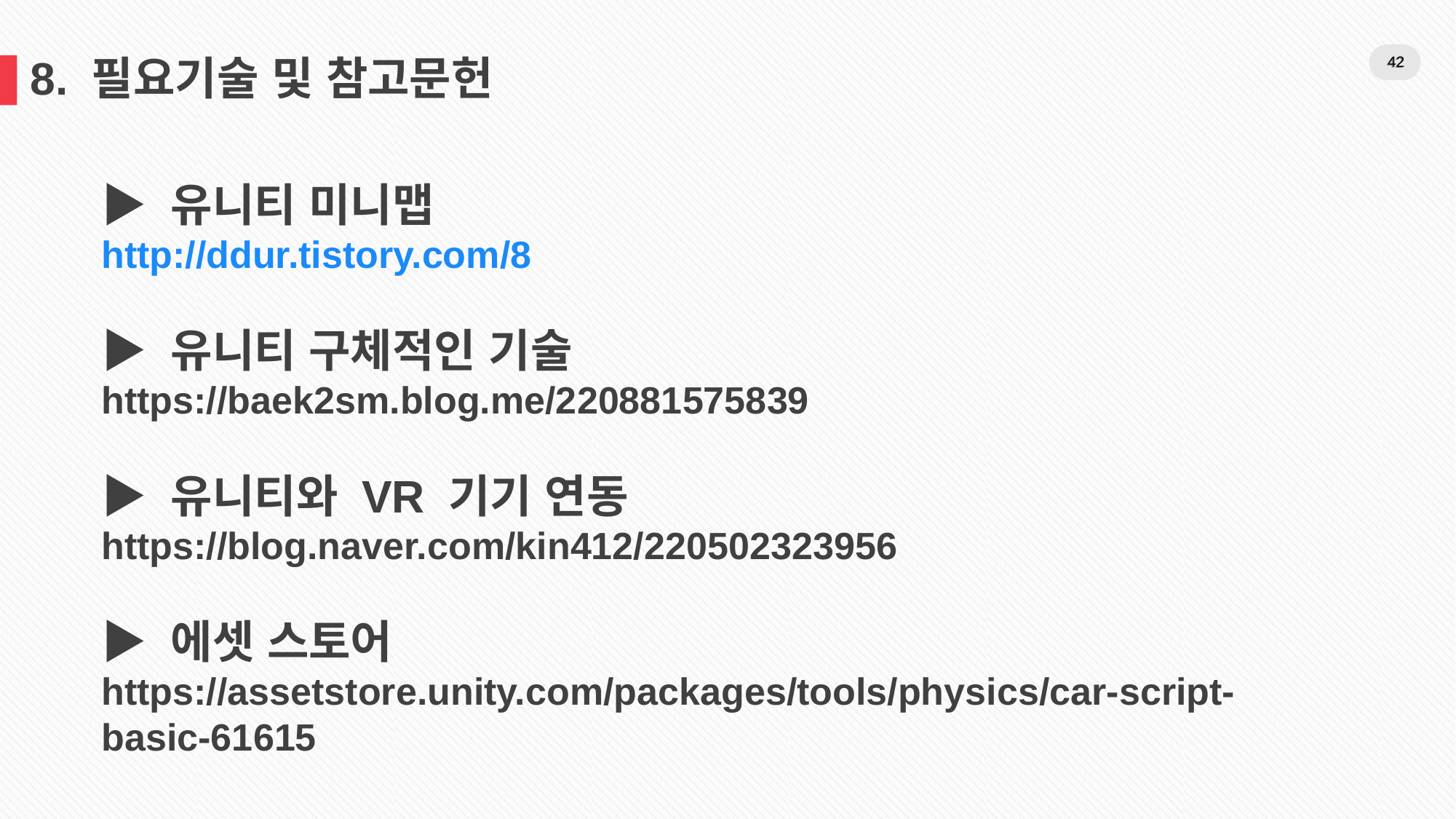

42
42
8. 필요기술 및 참고문헌
▶ 유니티 미니맵
http://ddur.tistory.com/8

▶ 유니티 구체적인 기술
https://baek2sm.blog.me/220881575839

▶ 유니티와 VR 기기 연동
https://blog.naver.com/kin412/220502323956

▶ 에셋 스토어
https://assetstore.unity.com/packages/tools/physics/car-script-basic-61615